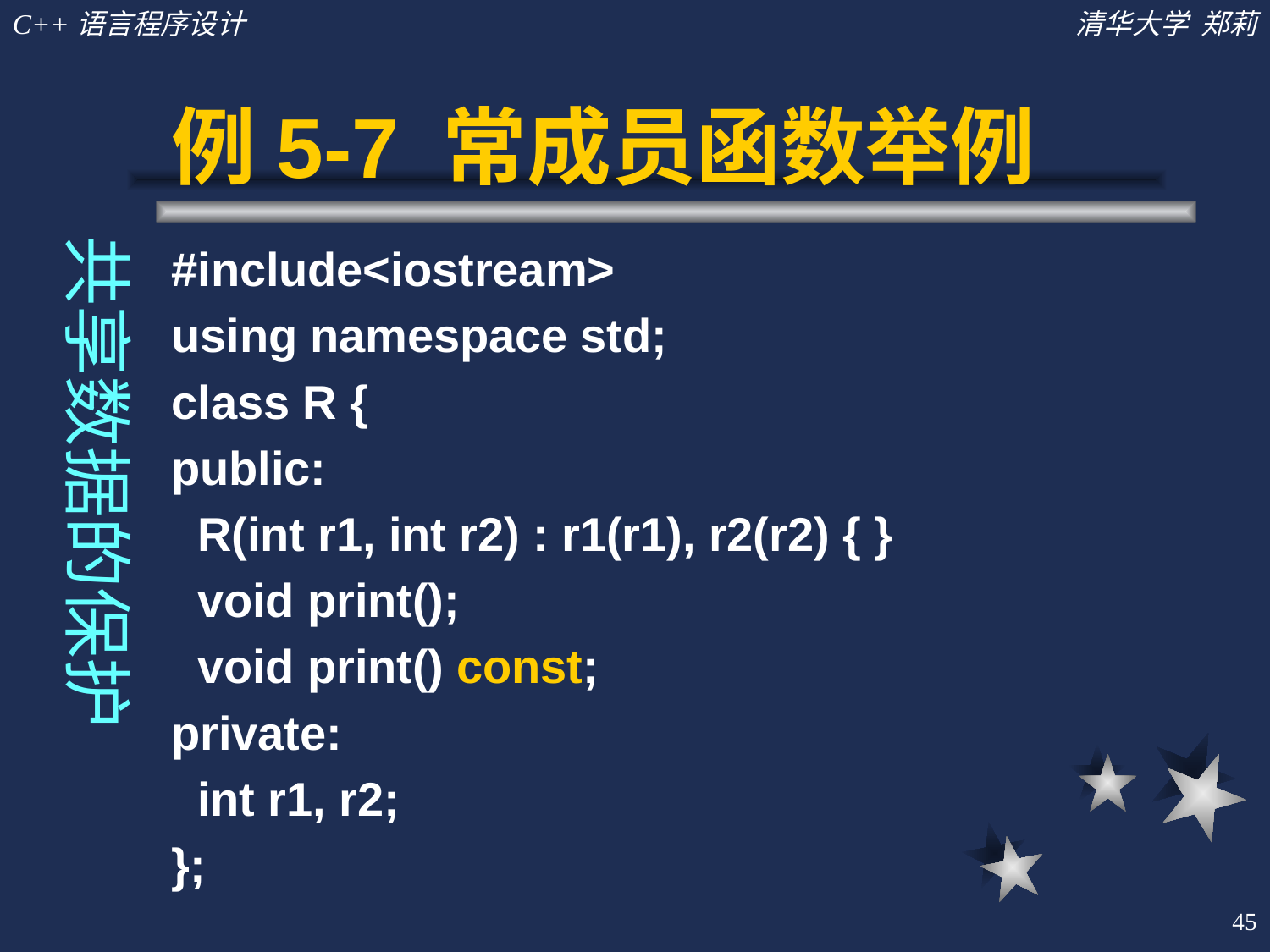

# 例5-7 常成员函数举例
 共享数据的保护
#include<iostream>
using namespace std;
class R {
public:
  R(int r1, int r2) : r1(r1), r2(r2) { }
  void print();
  void print() const;
private:
  int r1, r2;
};
45